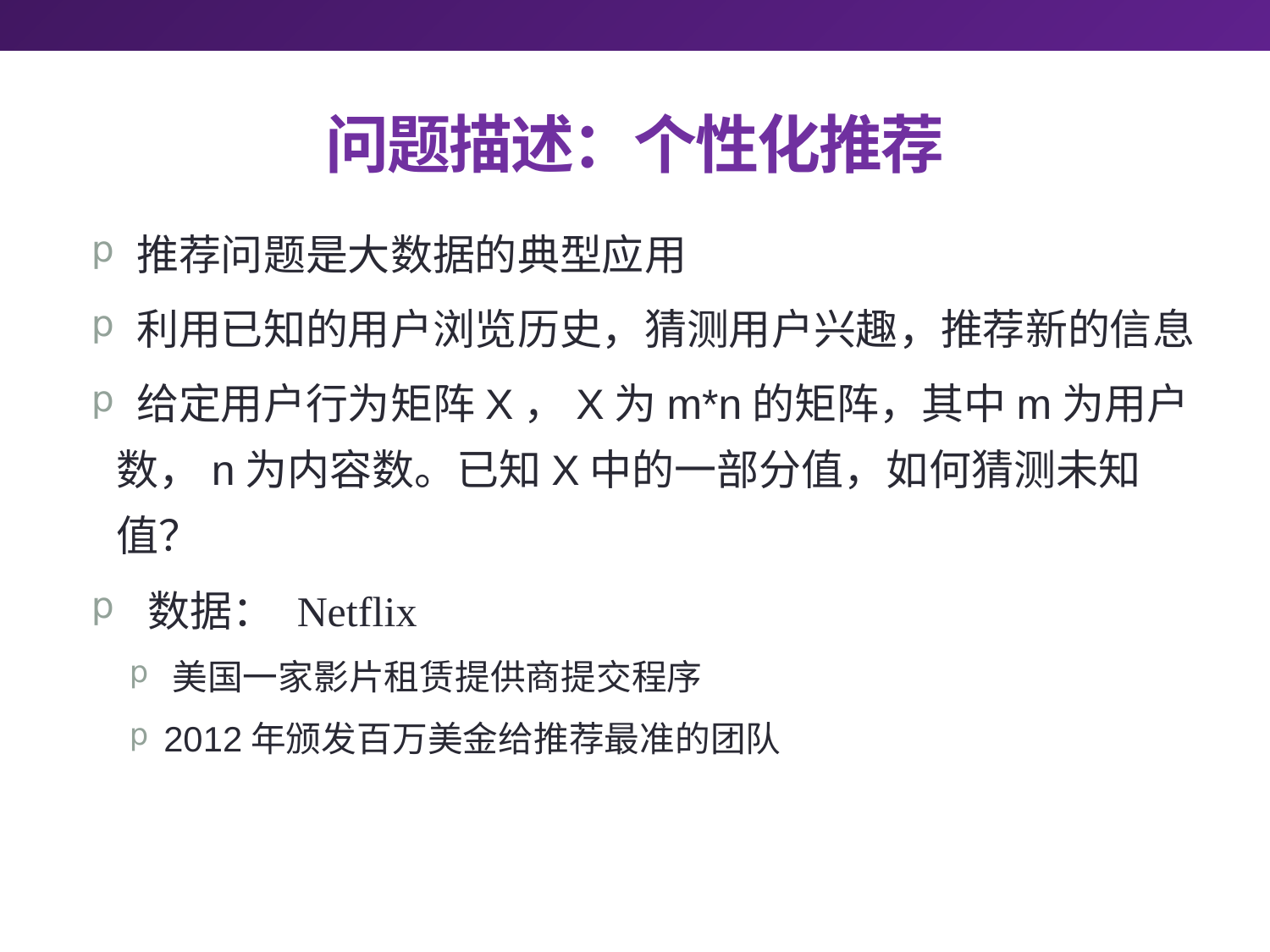

2
# 问题描述：个性化推荐
 推荐问题是大数据的典型应用
 利用已知的用户浏览历史，猜测用户兴趣，推荐新的信息
 给定用户行为矩阵X，X为m*n的矩阵，其中m为用户数，n为内容数。已知X中的一部分值，如何猜测未知值？
  数据： Netflix
 美国一家影片租赁提供商提交程序
 2012年颁发百万美金给推荐最准的团队